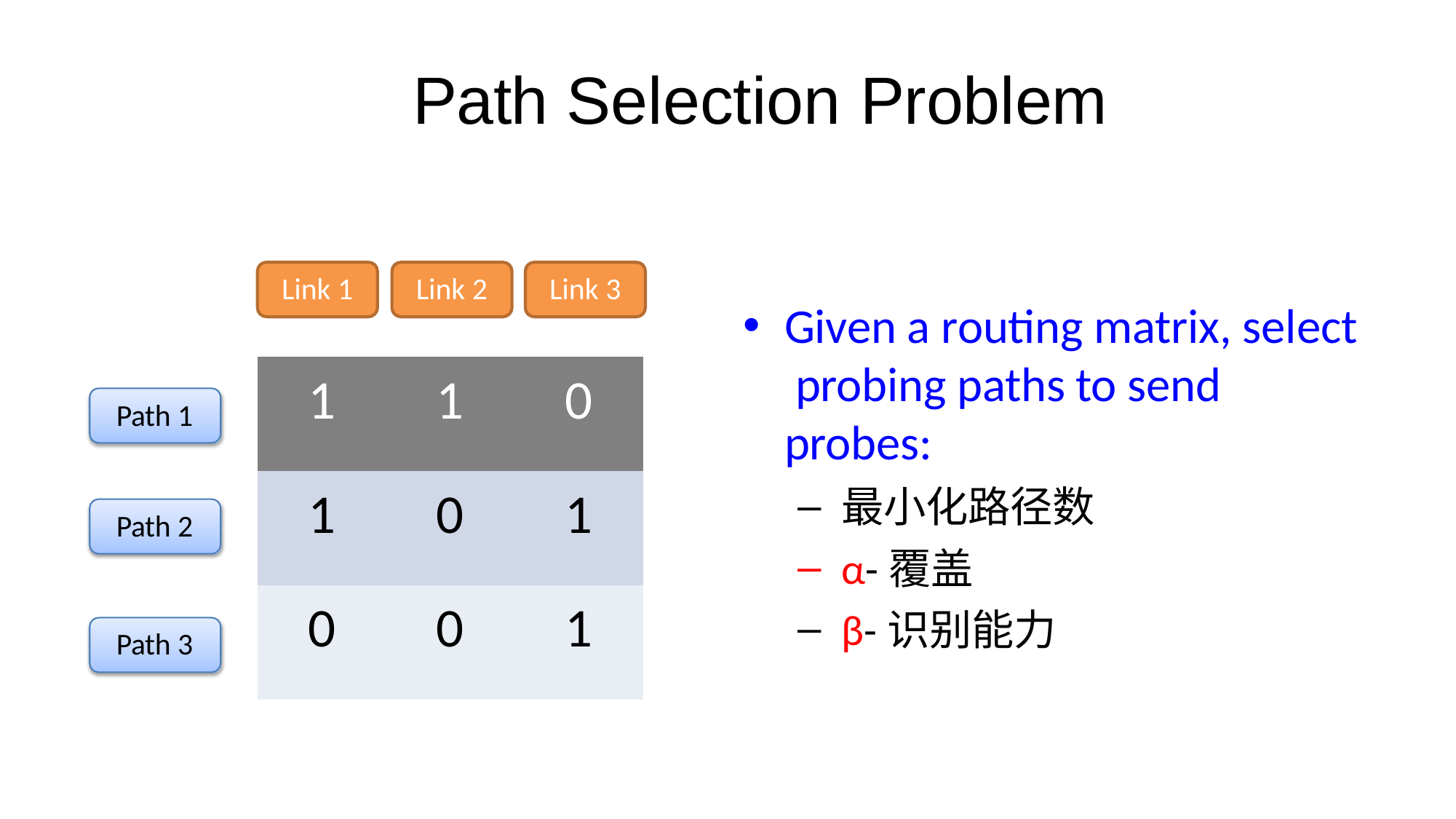

# Path Selection Problem

Link 1
Link 2
Link 3
Given a routing matrix, select  probing paths to send  probes:
最小化路径数
α-覆盖
β-识别能力
| 1 | 1 | 0 |
| --- | --- | --- |
| 1 | 0 | 1 |
| 0 | 0 | 1 |

Path 1

Path 2

Path 3